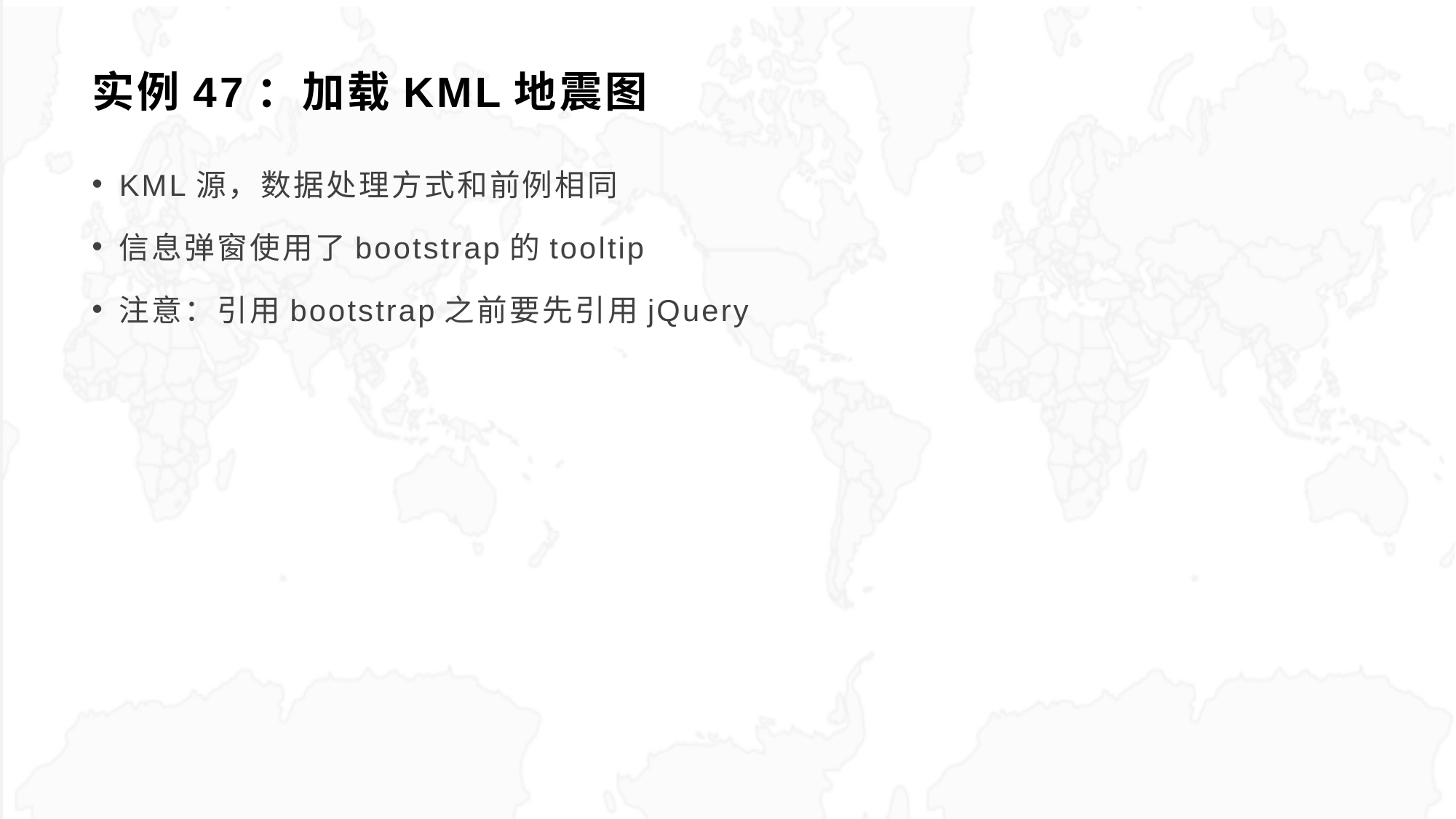

# 实例47：加载KML地震图
KML源，数据处理方式和前例相同
信息弹窗使用了bootstrap的tooltip
注意：引用bootstrap之前要先引用jQuery